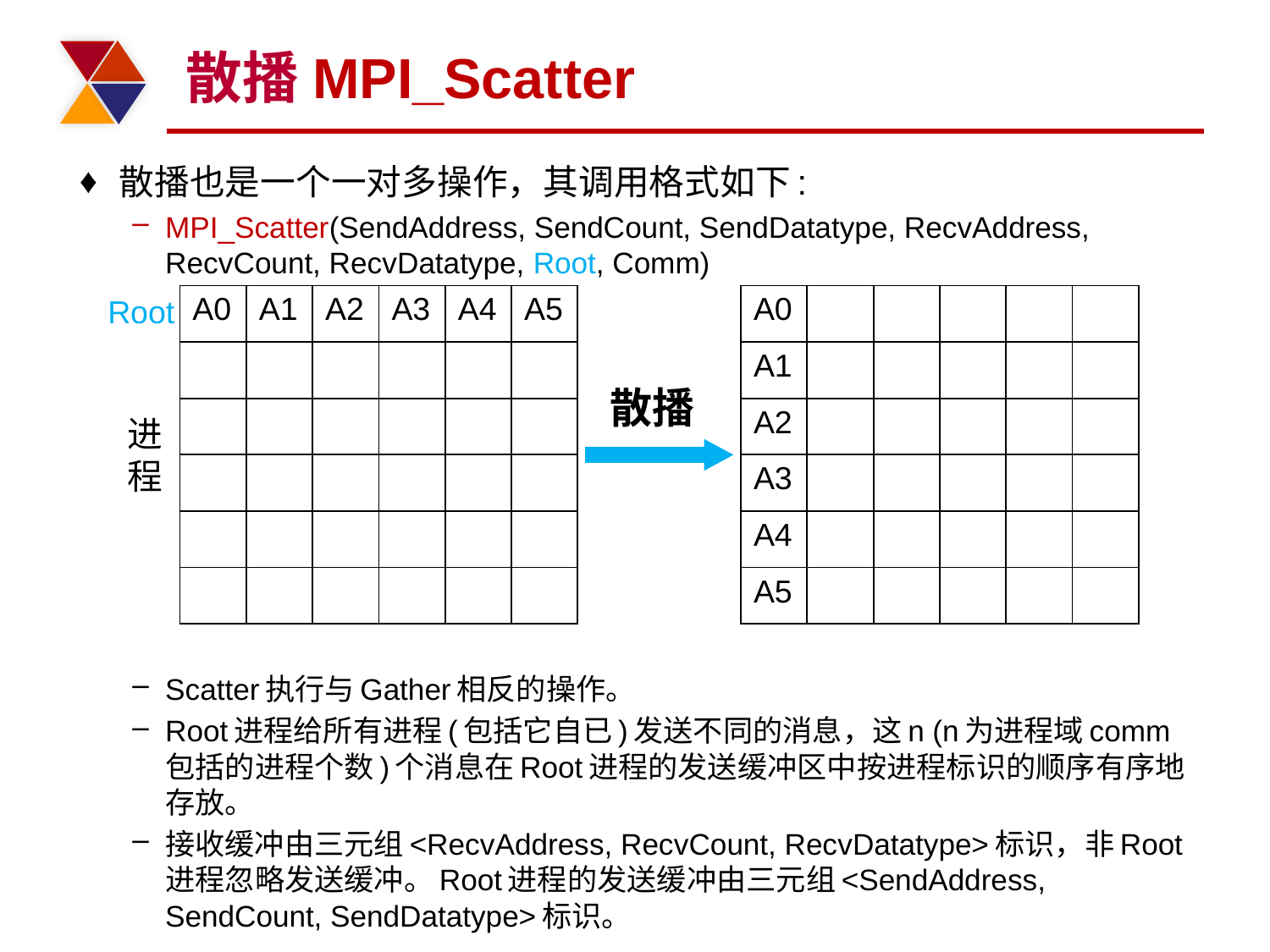

# 散播MPI_Scatter
散播也是一个一对多操作，其调用格式如下:
MPI_Scatter(SendAddress, SendCount, SendDatatype, RecvAddress, RecvCount, RecvDatatype, Root, Comm)

Scatter执行与Gather相反的操作。
Root进程给所有进程(包括它自已)发送不同的消息，这n (n为进程域comm包括的进程个数)个消息在Root进程的发送缓冲区中按进程标识的顺序有序地存放。
接收缓冲由三元组<RecvAddress, RecvCount, RecvDatatype>标识，非Root进程忽略发送缓冲。Root进程的发送缓冲由三元组<SendAddress, SendCount, SendDatatype>标识。
Root
| A0 | A1 | A2 | A3 | A4 | A5 |
| --- | --- | --- | --- | --- | --- |
|  |  |  |  |  |  |
|  |  |  |  |  |  |
|  |  |  |  |  |  |
|  |  |  |  |  |  |
|  |  |  |  |  |  |
| A0 |  |  |  |  |  |
| --- | --- | --- | --- | --- | --- |
| A1 |  |  |  |  |  |
| A2 |  |  |  |  |  |
| A3 |  |  |  |  |  |
| A4 |  |  |  |  |  |
| A5 |  |  |  |  |  |
散播

进程